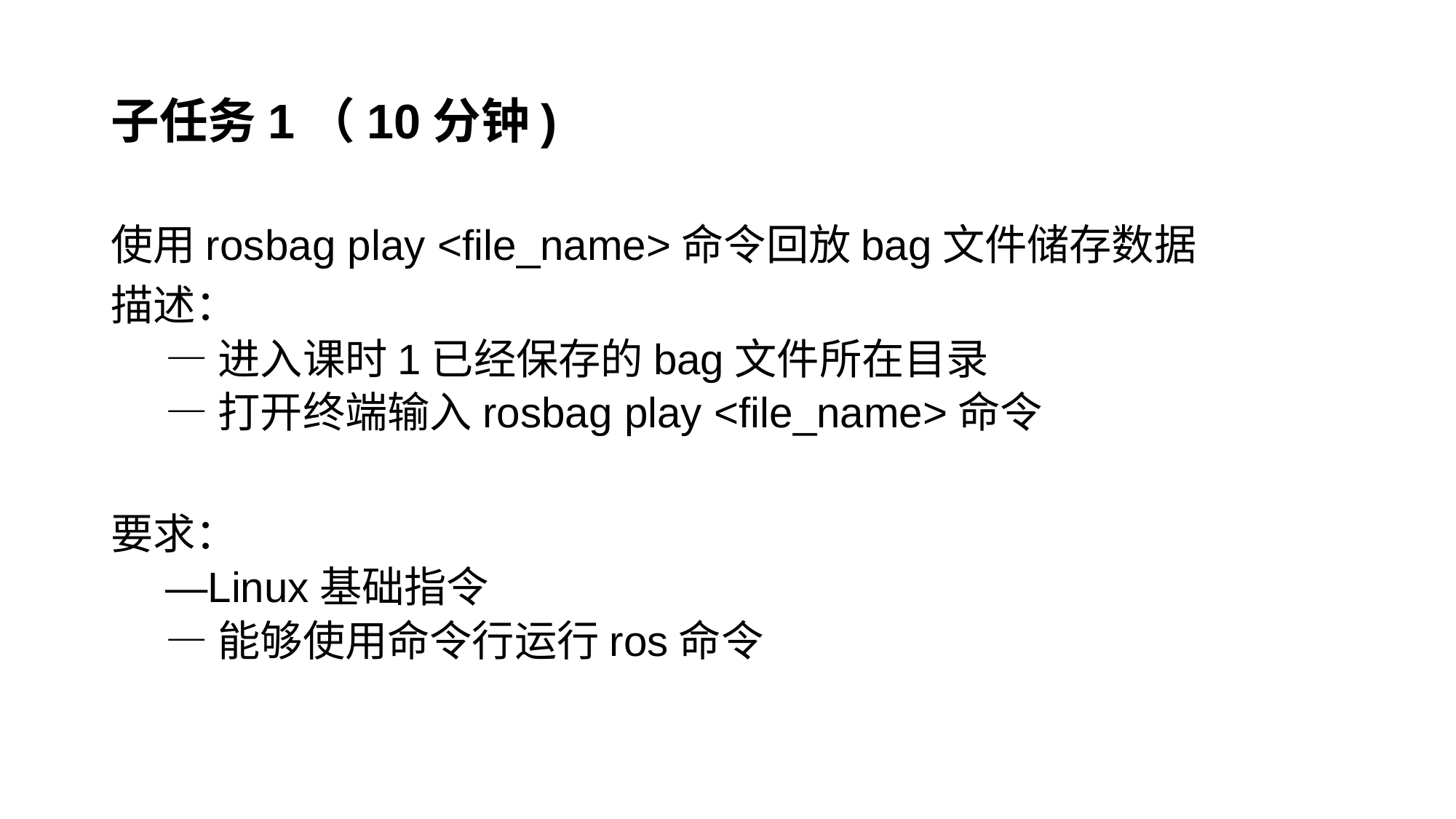

# 子任务1（10分钟)
使用rosbag play <file_name>命令回放bag文件储存数据
描述：
—进入课时1已经保存的bag文件所在目录
—打开终端输入rosbag play <file_name>命令

要求：
—Linux基础指令
—能够使用命令行运行ros命令